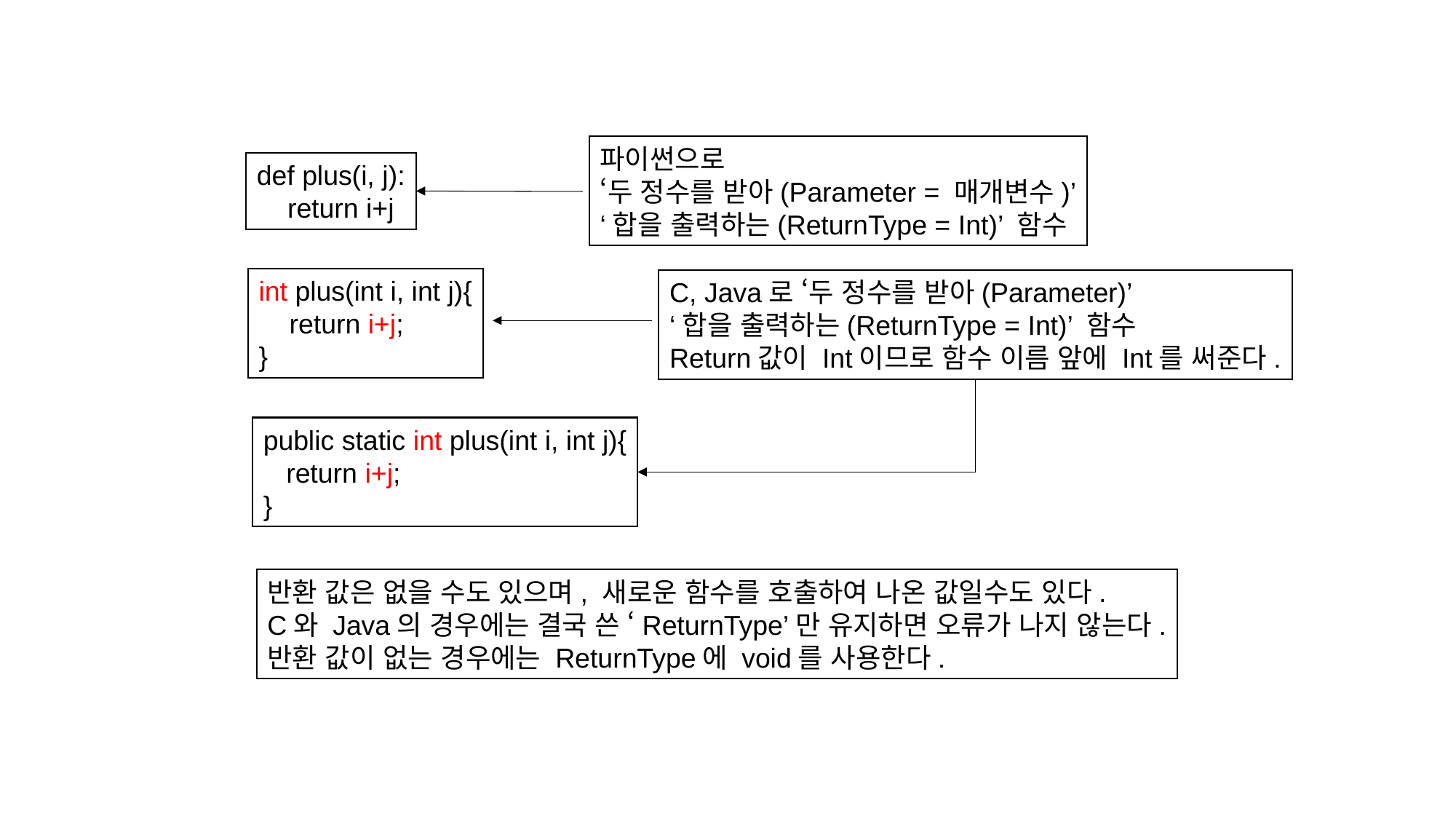

파이썬으로
‘두 정수를 받아(Parameter = 매개변수)’
‘합을 출력하는(ReturnType = Int)’ 함수
def plus(i, j):
    return i+j
int plus(int i, int j){
    return i+j;
}
C, Java로 ‘두 정수를 받아(Parameter)’
‘합을 출력하는(ReturnType = Int)’ 함수
Return값이 Int이므로 함수 이름 앞에 Int를 써준다.
public static int plus(int i, int j){
   return i+j;
}
반환 값은 없을 수도 있으며, 새로운 함수를 호출하여 나온 값일수도 있다.
C와 Java의 경우에는 결국 쓴 ‘ReturnType’만 유지하면 오류가 나지 않는다.
반환 값이 없는 경우에는 ReturnType에 void를 사용한다.